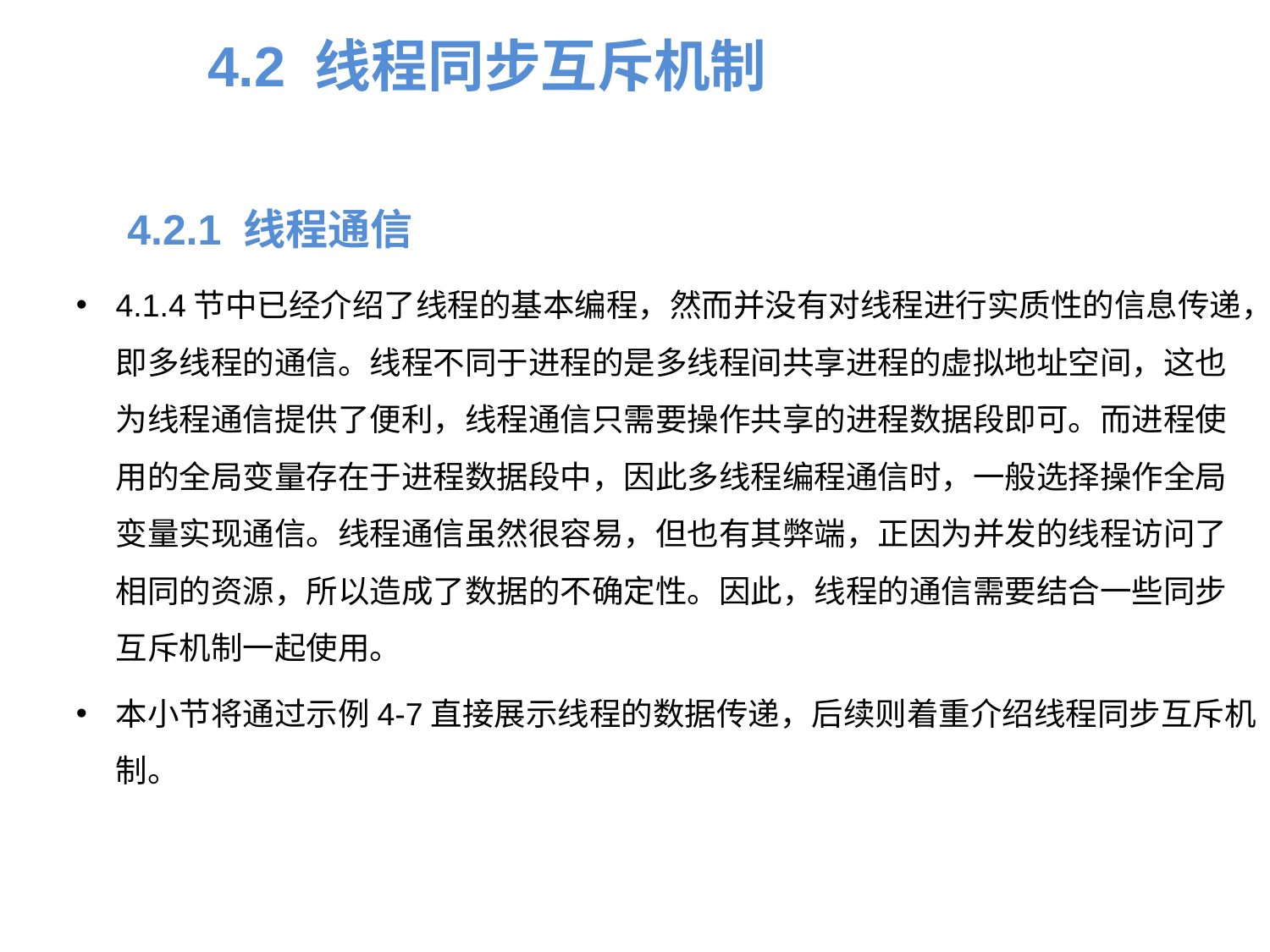

4.2 线程同步互斥机制
4.2.1 线程通信
4.1.4节中已经介绍了线程的基本编程，然而并没有对线程进行实质性的信息传递，即多线程的通信。线程不同于进程的是多线程间共享进程的虚拟地址空间，这也为线程通信提供了便利，线程通信只需要操作共享的进程数据段即可。而进程使用的全局变量存在于进程数据段中，因此多线程编程通信时，一般选择操作全局变量实现通信。线程通信虽然很容易，但也有其弊端，正因为并发的线程访问了相同的资源，所以造成了数据的不确定性。因此，线程的通信需要结合一些同步互斥机制一起使用。
本小节将通过示例4-7直接展示线程的数据传递，后续则着重介绍线程同步互斥机制。